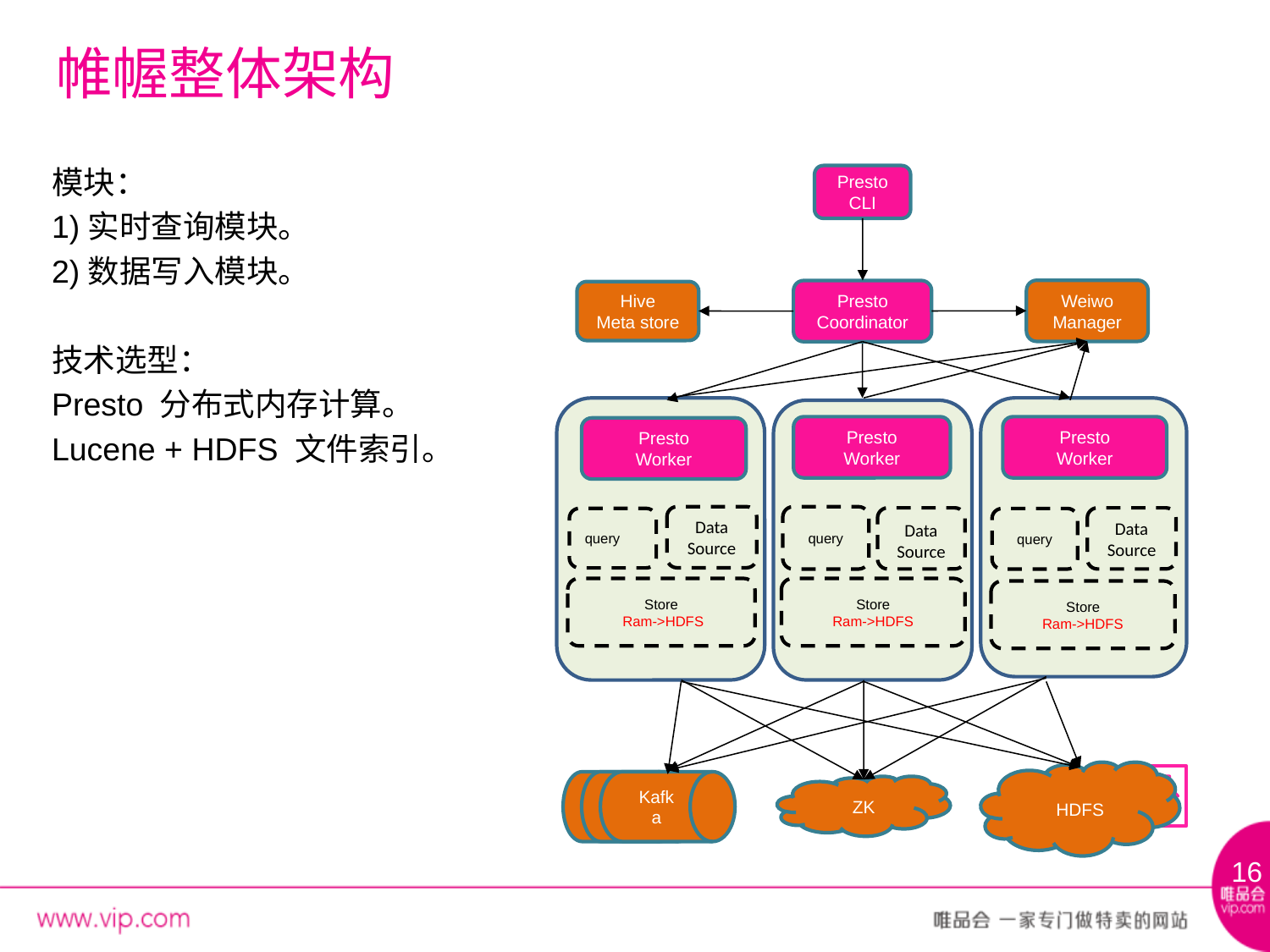

# 帷幄整体架构

Presto
CLI

Weiwo
Manager
Presto
Coordinator
Hive
Meta store

Presto
Worker
Presto
Worker
Presto
Worker
Data Source
query

Data Source

	Data Source

query
query

HDFS

Kafka
ZK
模块：
1)实时查询模块。
2)数据写入模块。

技术选型：
Presto 分布式内存计算。
Lucene + HDFS 文件索引。

Store
 Ram->HDFS
Store
Ram->HDFS
Store
Ram->HDFS